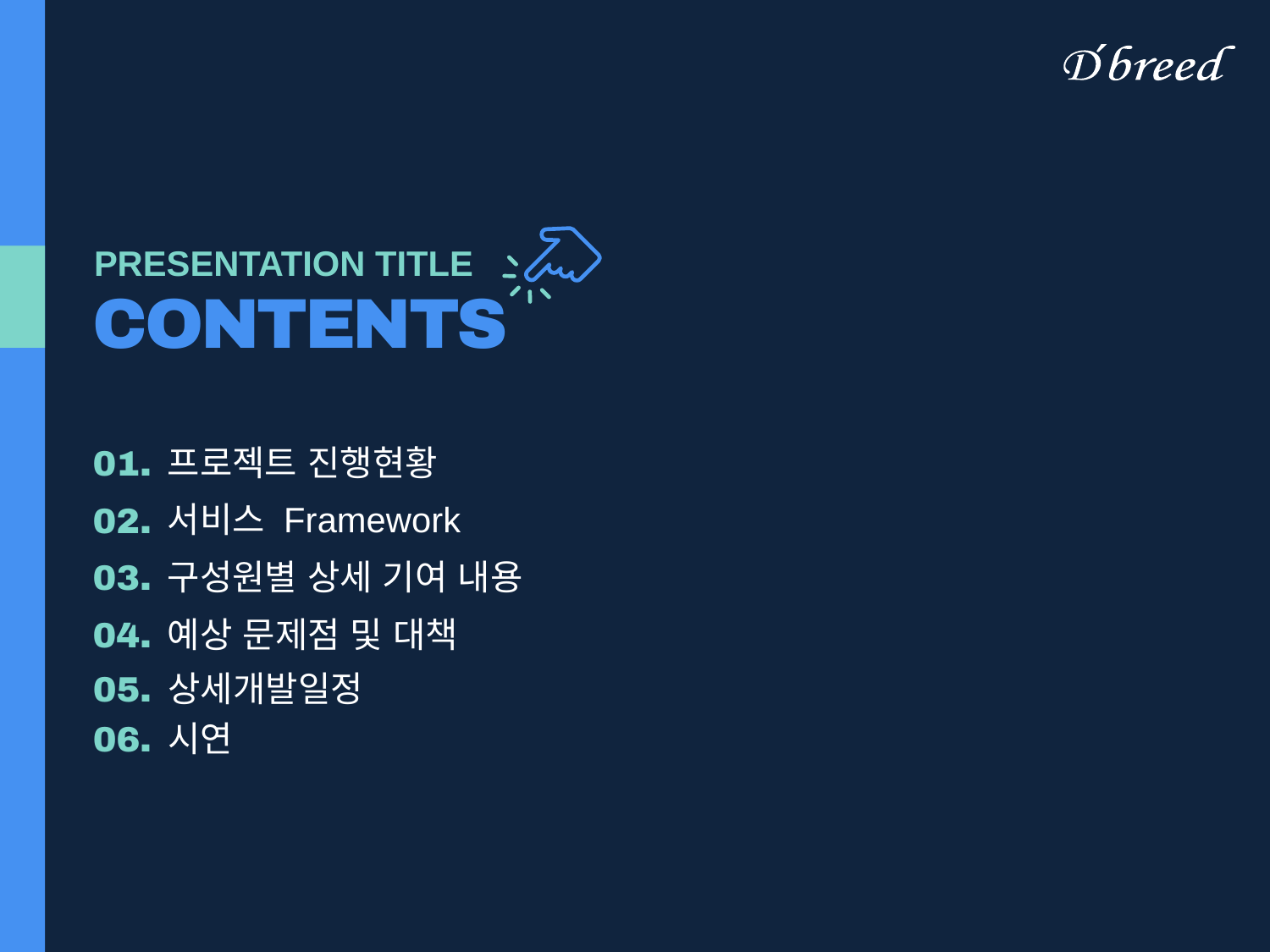

PRESENTATION TITLE
CONTENTS
01.
프로젝트 진행현황
서비스 Framework
02.
03.
구성원별 상세 기여 내용
04.
예상 문제점 및 대책
05.
상세개발일정
06.
시연